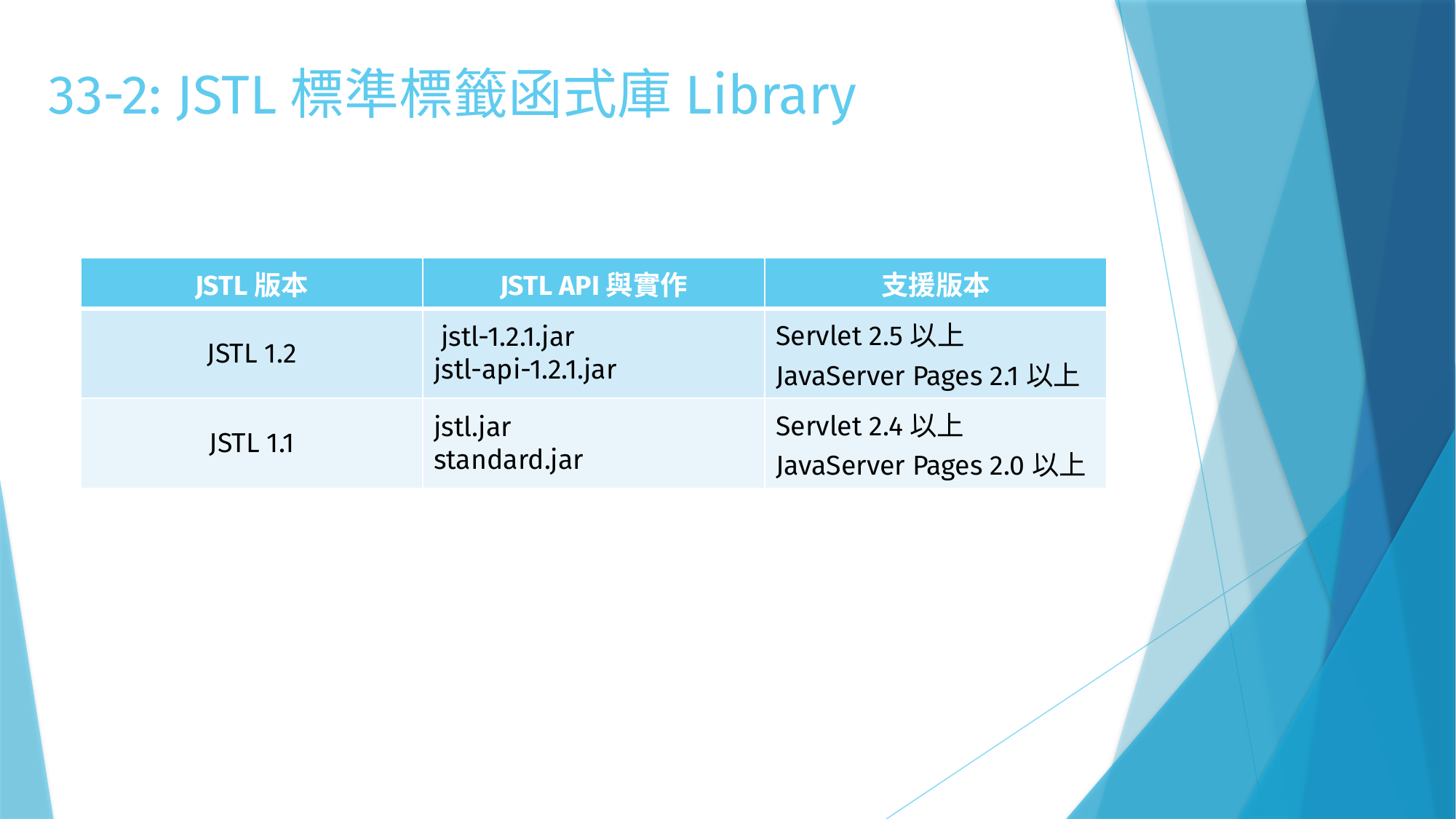

# 33-2: JSTL標準標籤函式庫Library
| JSTL版本 | JSTL API與實作 | 支援版本 |
| --- | --- | --- |
| JSTL 1.2 | jstl-1.2.1.jar jstl-api-1.2.1.jar | Servlet 2.5以上 JavaServer Pages 2.1以上 |
| JSTL 1.1 | jstl.jar standard.jar | Servlet 2.4以上 JavaServer Pages 2.0以上 |